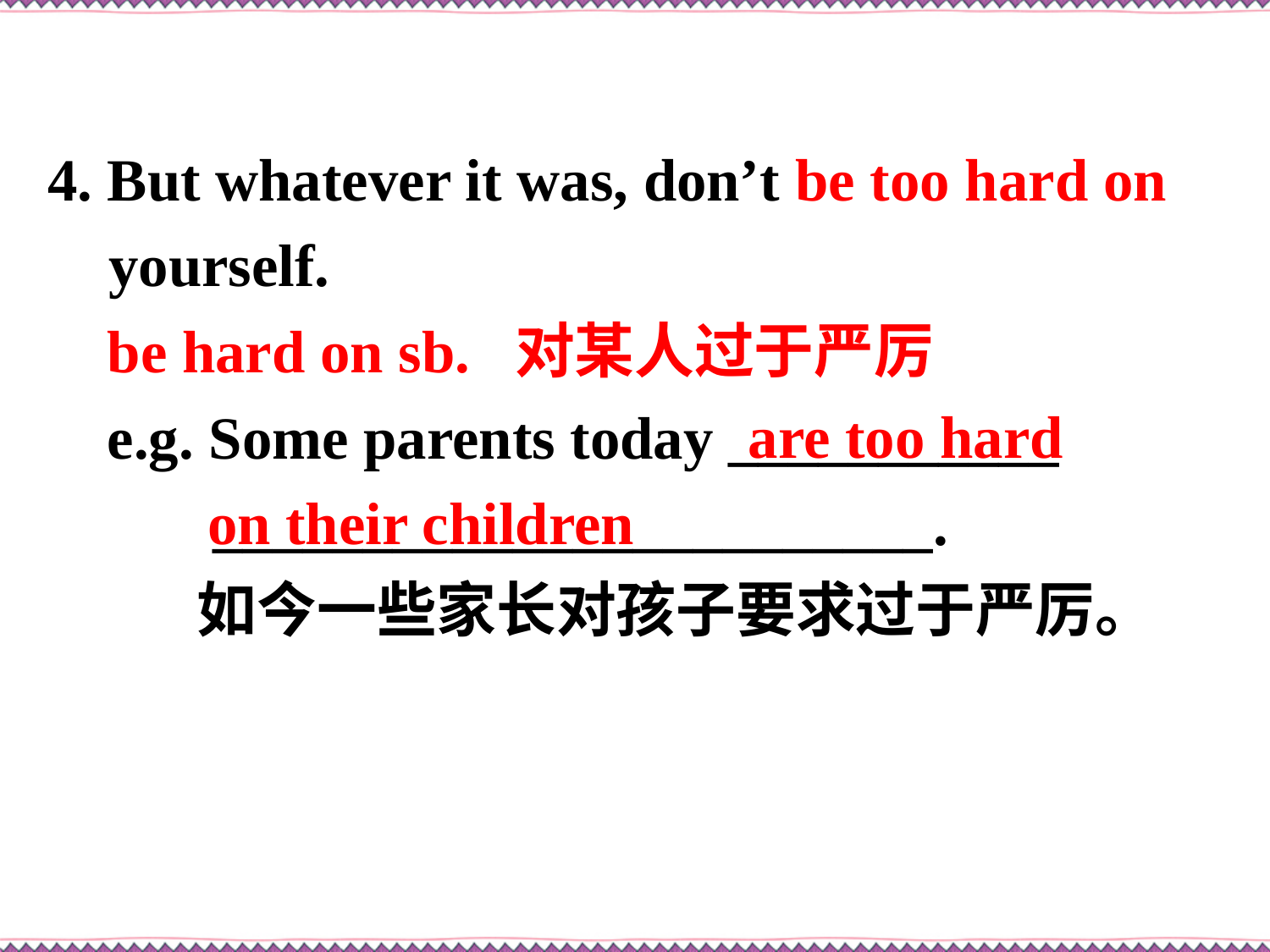

4. But whatever it was, don’t be too hard on yourself.
    be hard on sb.  对某人过于严厉
    e.g. Some parents today ___________
           ________________________.
          如今一些家长对孩子要求过于严厉。
                                    are too hard on their children